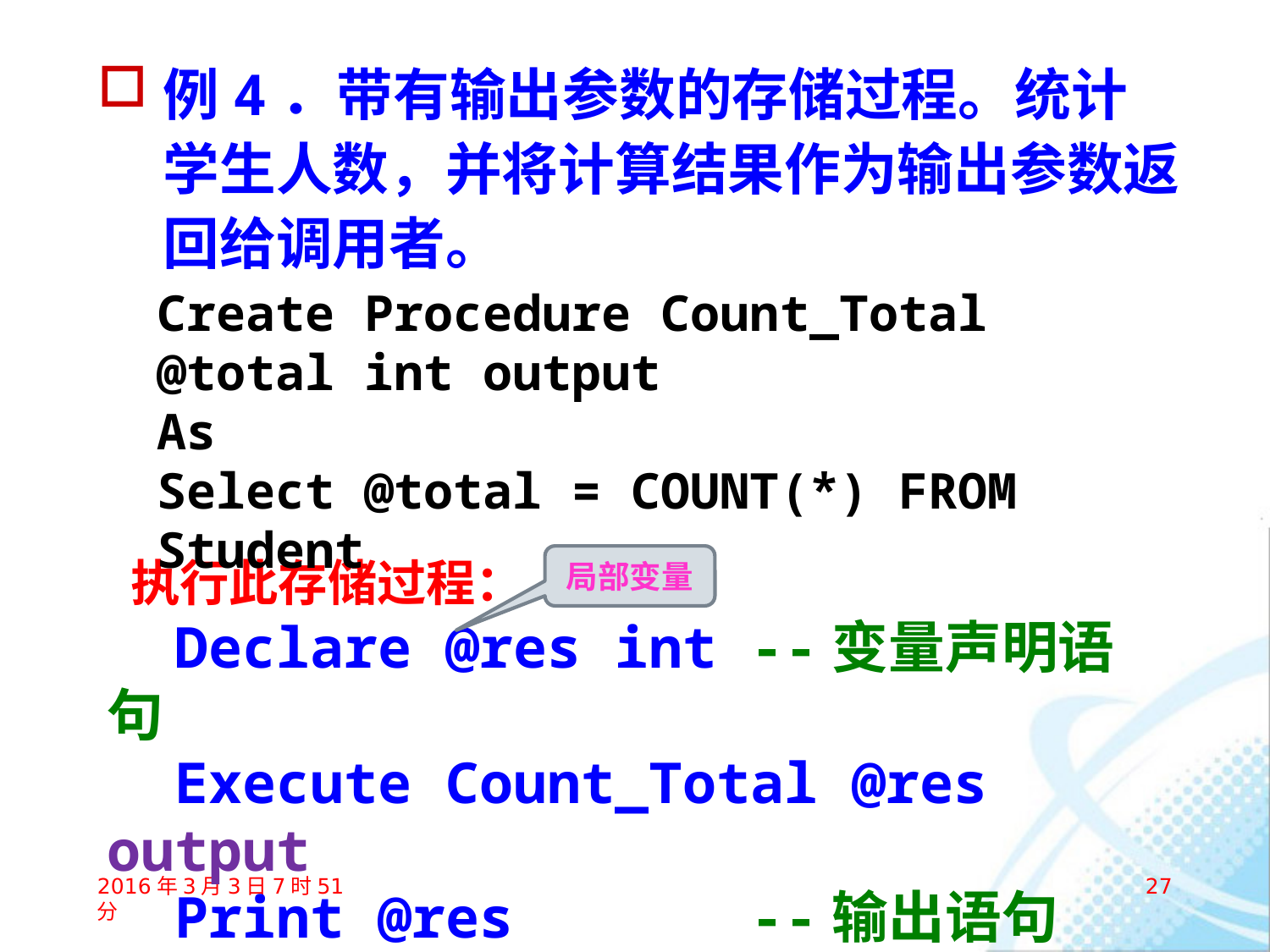

例4．带有输出参数的存储过程。统计学生人数，并将计算结果作为输出参数返回给调用者。
Create Procedure Count_Total
@total int output
As
Select @total = COUNT(*) FROM Student
 执行此存储过程：
  Declare @res int --变量声明语句
  Execute Count_Total @res output
  Print @res       --输出语句
局部变量
2016年3月3日7时51分
27